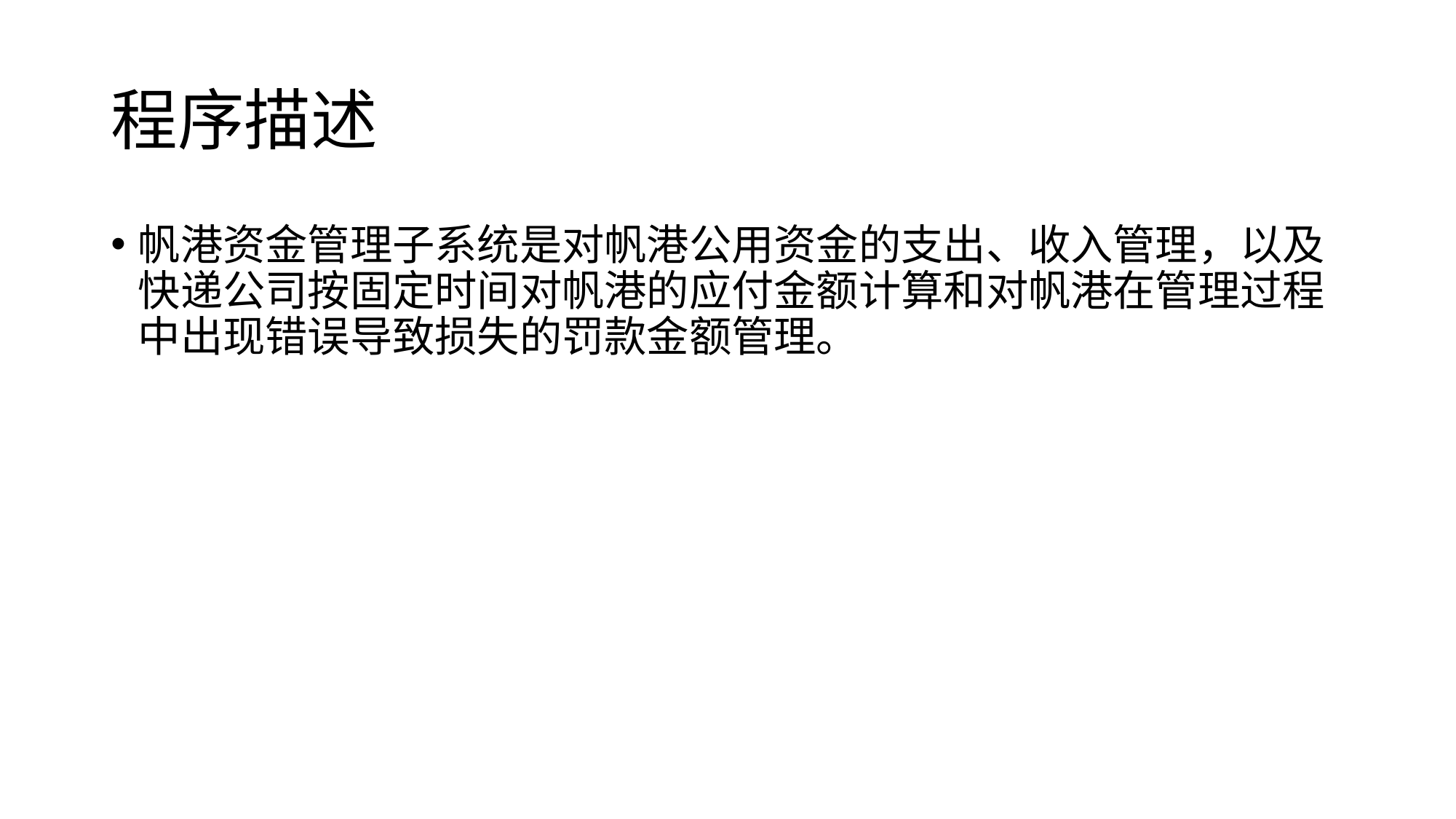

# 程序描述
帆港资金管理子系统是对帆港公用资金的支出、收入管理，以及快递公司按固定时间对帆港的应付金额计算和对帆港在管理过程中出现错误导致损失的罚款金额管理。